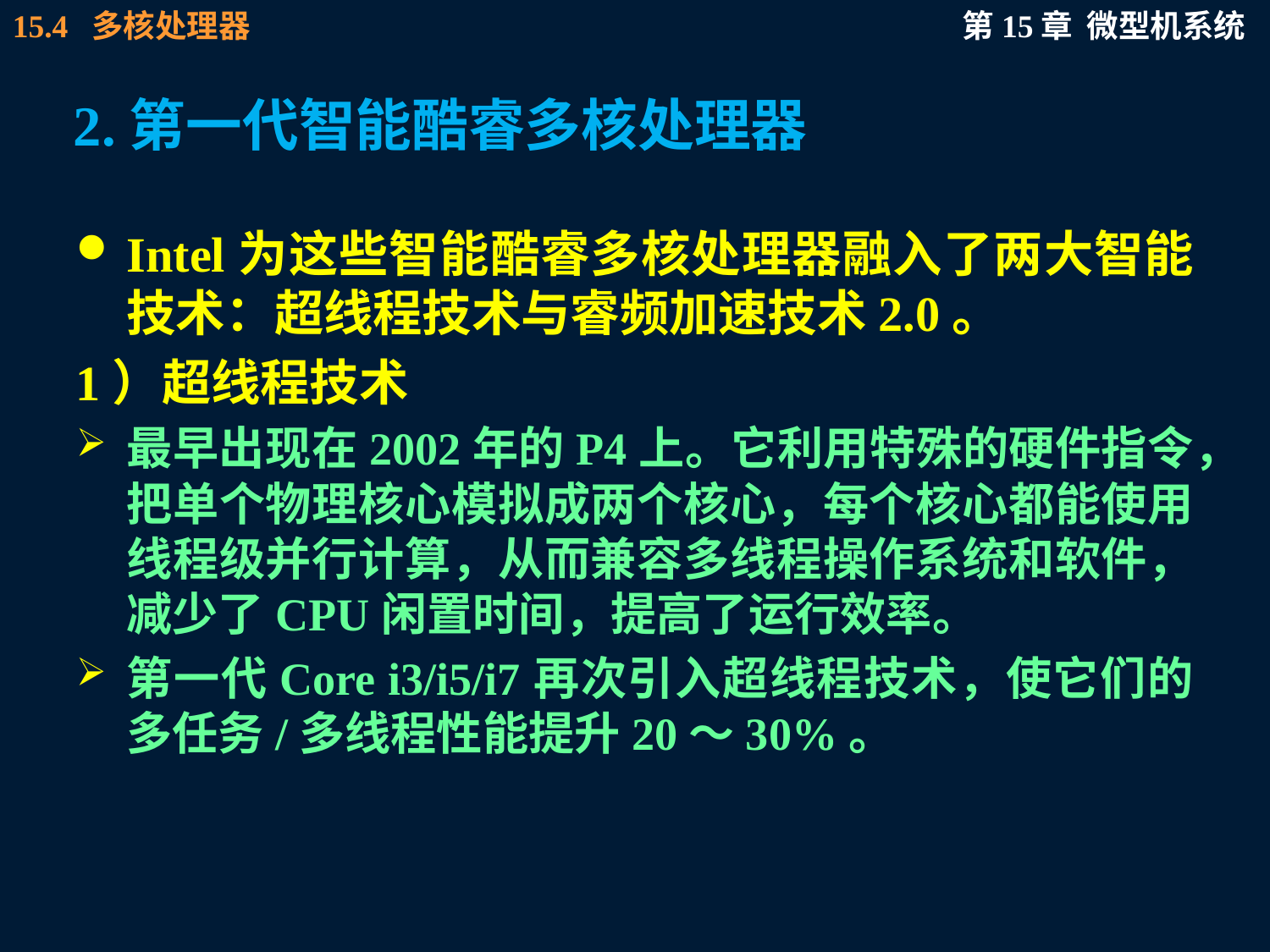

# 2.第一代智能酷睿多核处理器
Intel为这些智能酷睿多核处理器融入了两大智能技术：超线程技术与睿频加速技术2.0。
1）超线程技术
最早出现在2002年的P4上。它利用特殊的硬件指令，把单个物理核心模拟成两个核心，每个核心都能使用线程级并行计算，从而兼容多线程操作系统和软件，减少了CPU闲置时间，提高了运行效率。
第一代Core i3/i5/i7再次引入超线程技术，使它们的多任务/多线程性能提升20～30%。